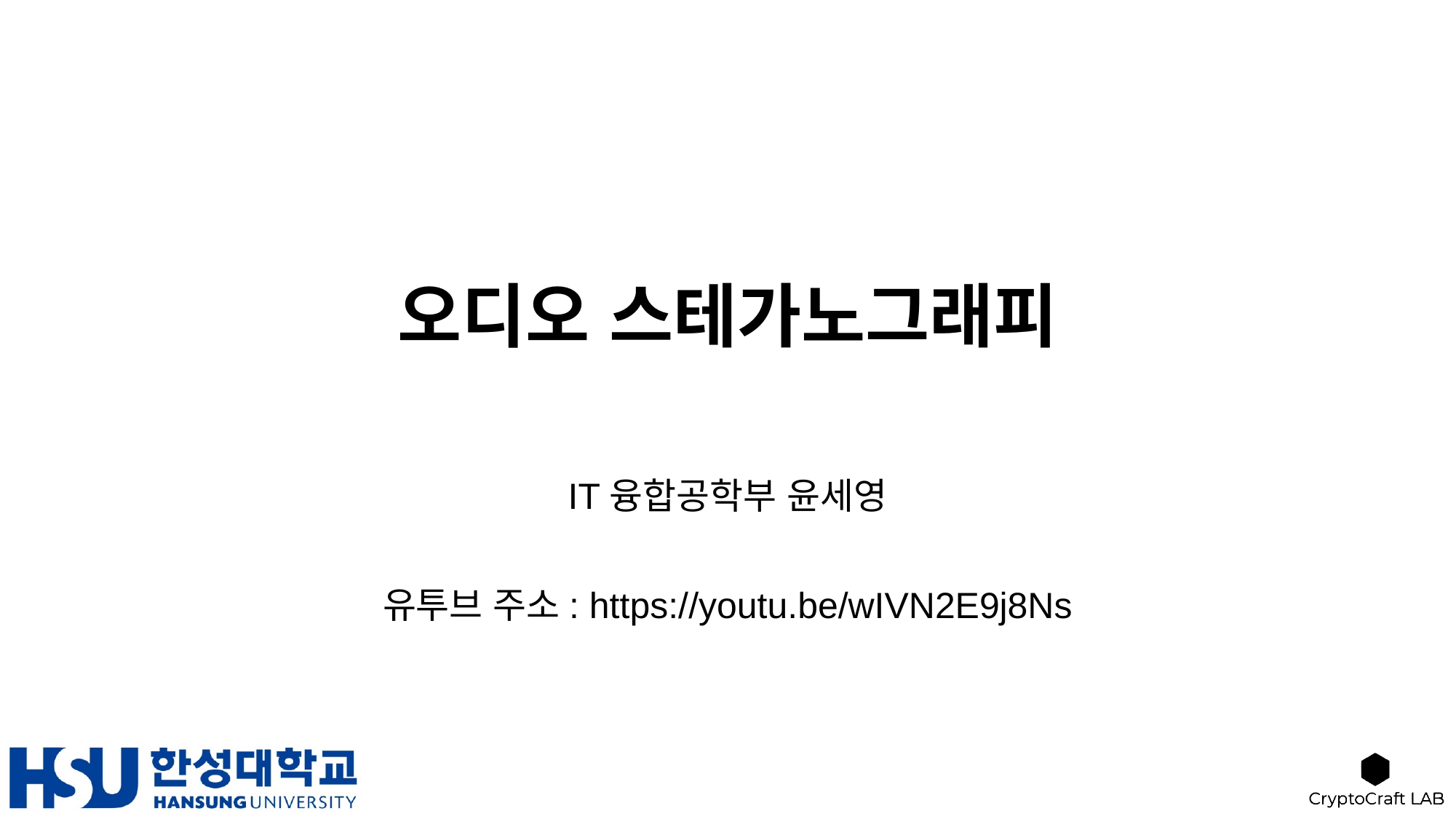

# 오디오 스테가노그래피
IT융합공학부 윤세영

유투브 주소: https://youtu.be/wIVN2E9j8Ns